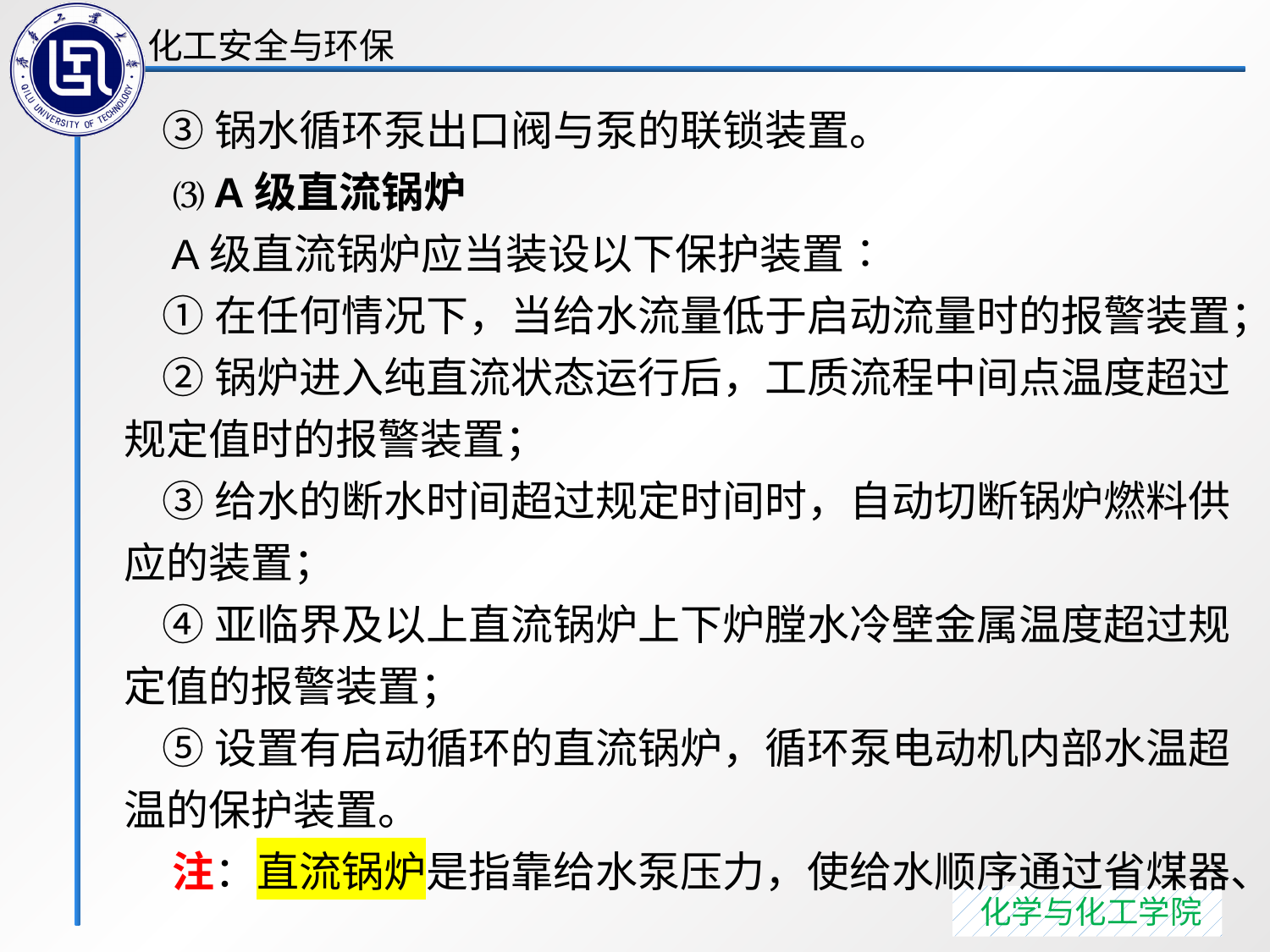

③锅水循环泵出口阀与泵的联锁装置。
    ⑶A级直流锅炉
    A级直流锅炉应当装设以下保护装置∶
    ①在任何情况下，当给水流量低于启动流量时的报警装置；
    ②锅炉进入纯直流状态运行后，工质流程中间点温度超过规定值时的报警装置；
    ③给水的断水时间超过规定时间时，自动切断锅炉燃料供应的装置；
    ④亚临界及以上直流锅炉上下炉膛水冷壁金属温度超过规定值的报警装置；
    ⑤设置有启动循环的直流锅炉，循环泵电动机内部水温超温的保护装置。
    注：直流锅炉是指靠给水泵压力，使给水顺序通过省煤器、